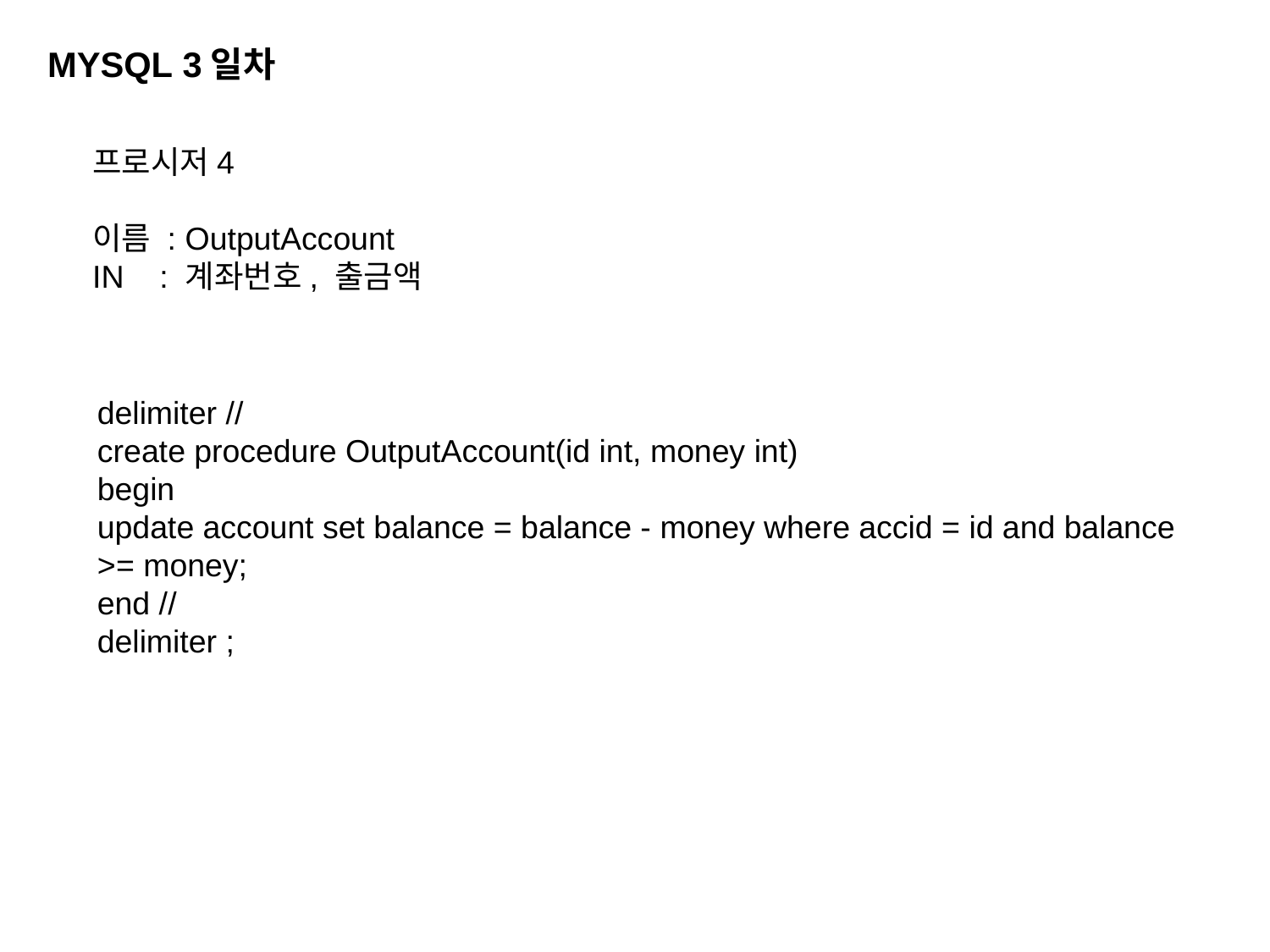

MYSQL 3일차
프로시저4

이름 : OutputAccount
IN    : 계좌번호, 출금액
delimiter //
create procedure OutputAccount(id int, money int)
begin
update account set balance = balance - money where accid = id and balance >= money;
end //
delimiter ;